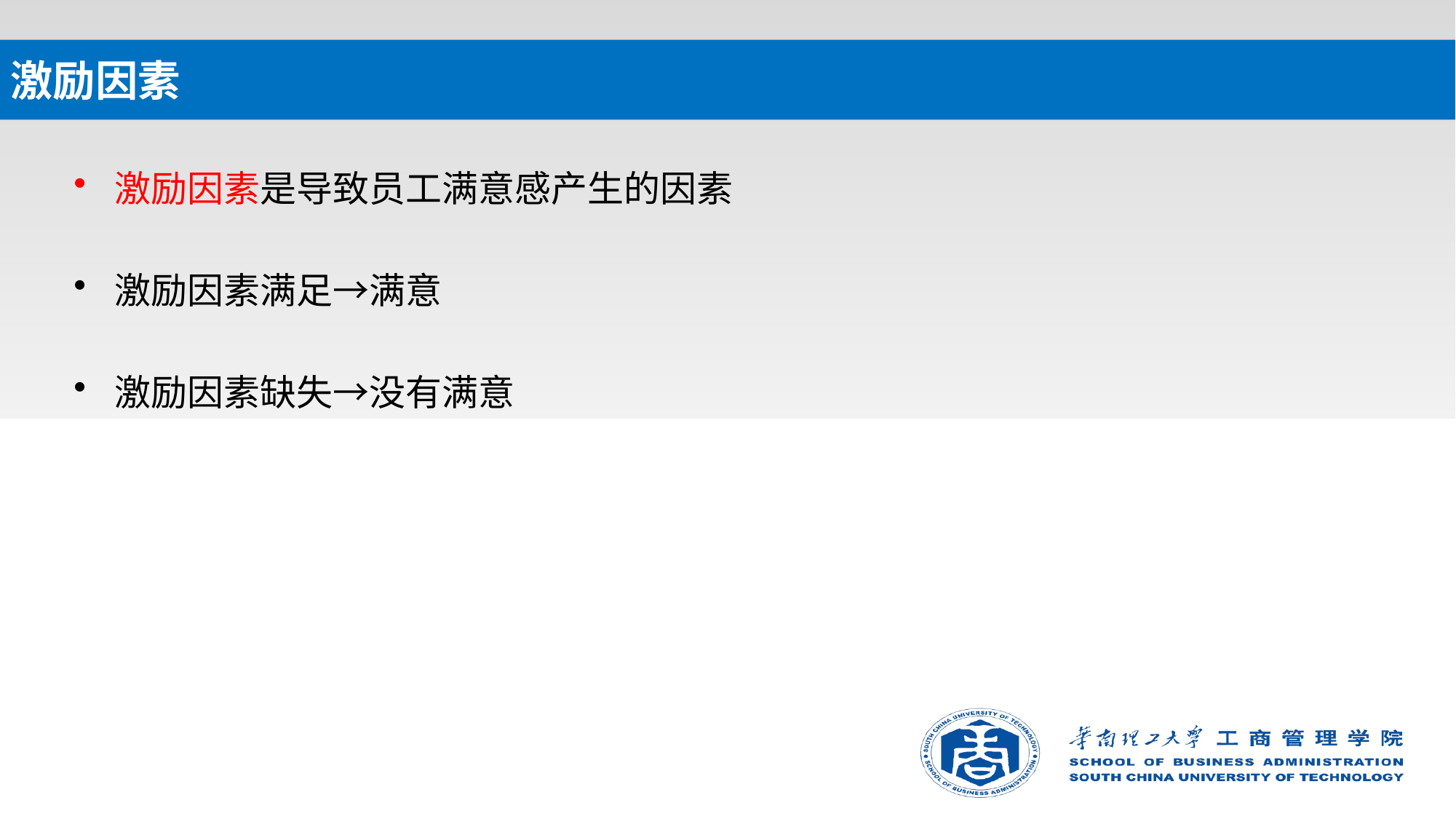

# 激励因素
激励因素是导致员工满意感产生的因素

激励因素满足→满意

激励因素缺失→没有满意